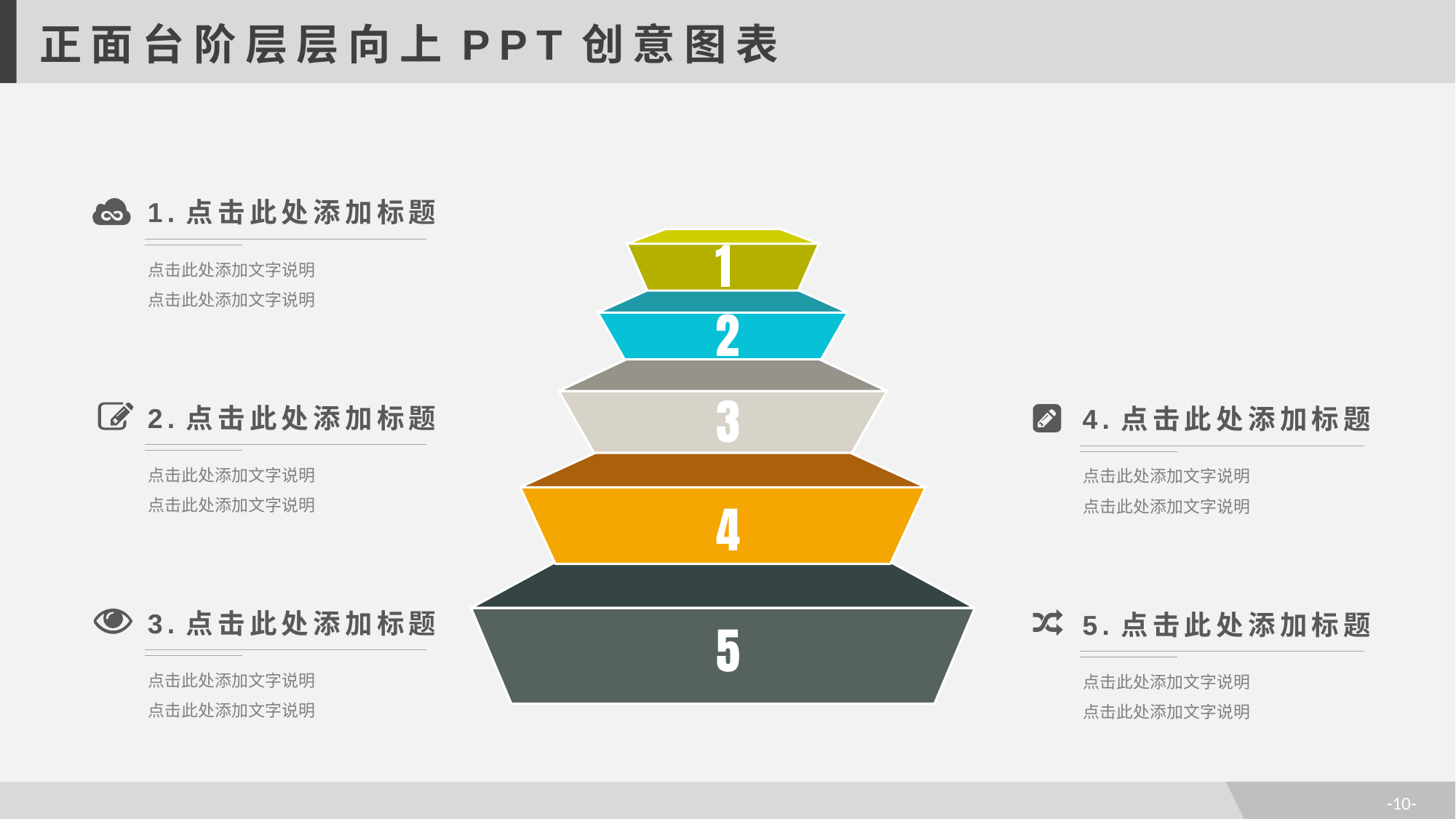

正面台阶层层向上PPT创意图表
1.点击此处添加标题

点击此处添加文字说明
点击此处添加文字说明

1
2
3
2.点击此处添加标题

点击此处添加文字说明
点击此处添加文字说明
4.点击此处添加标题

点击此处添加文字说明
点击此处添加文字说明
4
3.点击此处添加标题

点击此处添加文字说明
点击此处添加文字说明
5.点击此处添加标题

点击此处添加文字说明
点击此处添加文字说明
5
-10-